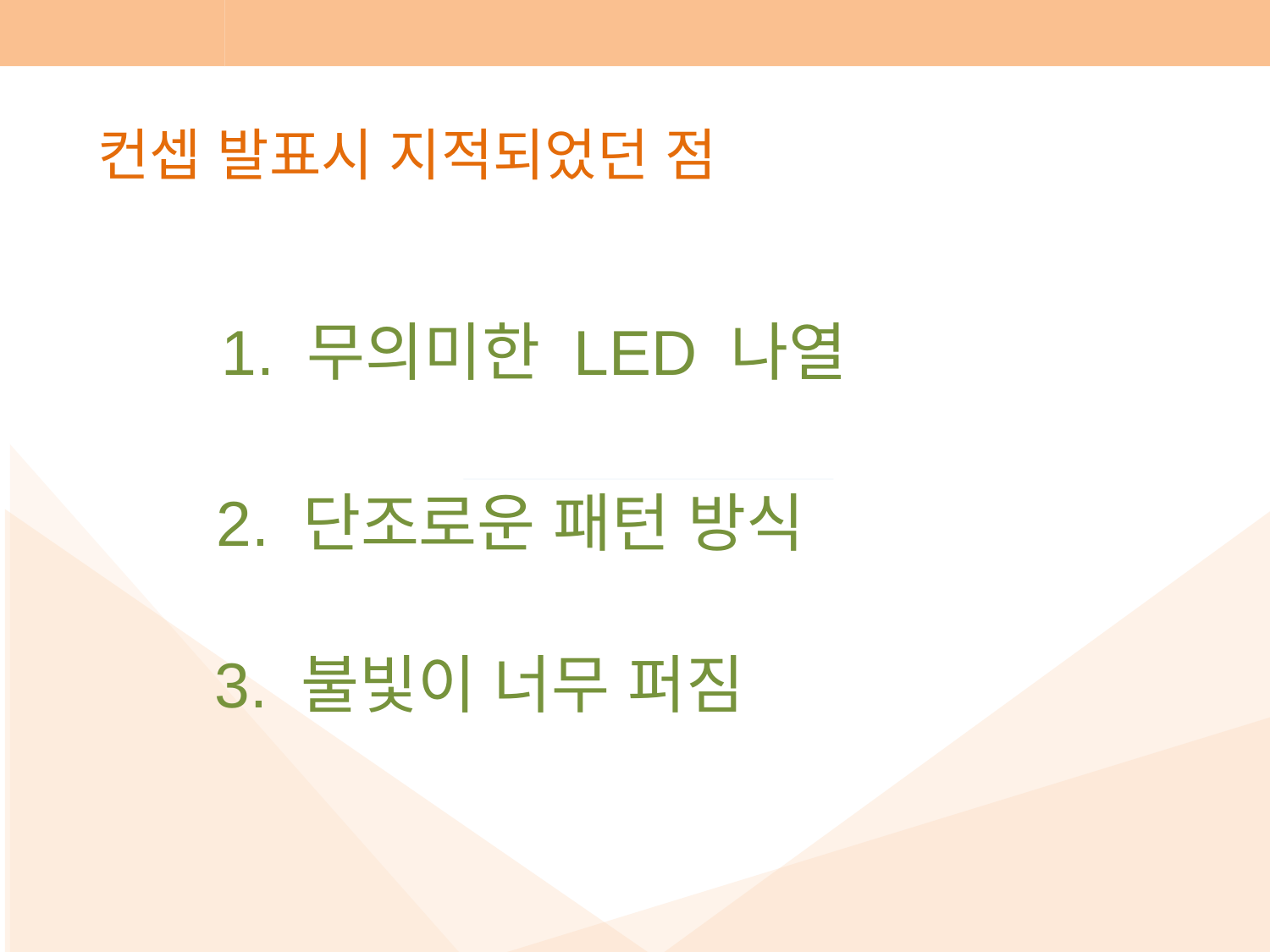

컨셉 발표시 지적되었던 점
1. 무의미한 LED 나열

2. 단조로운 패턴 방식
3. 불빛이 너무 퍼짐